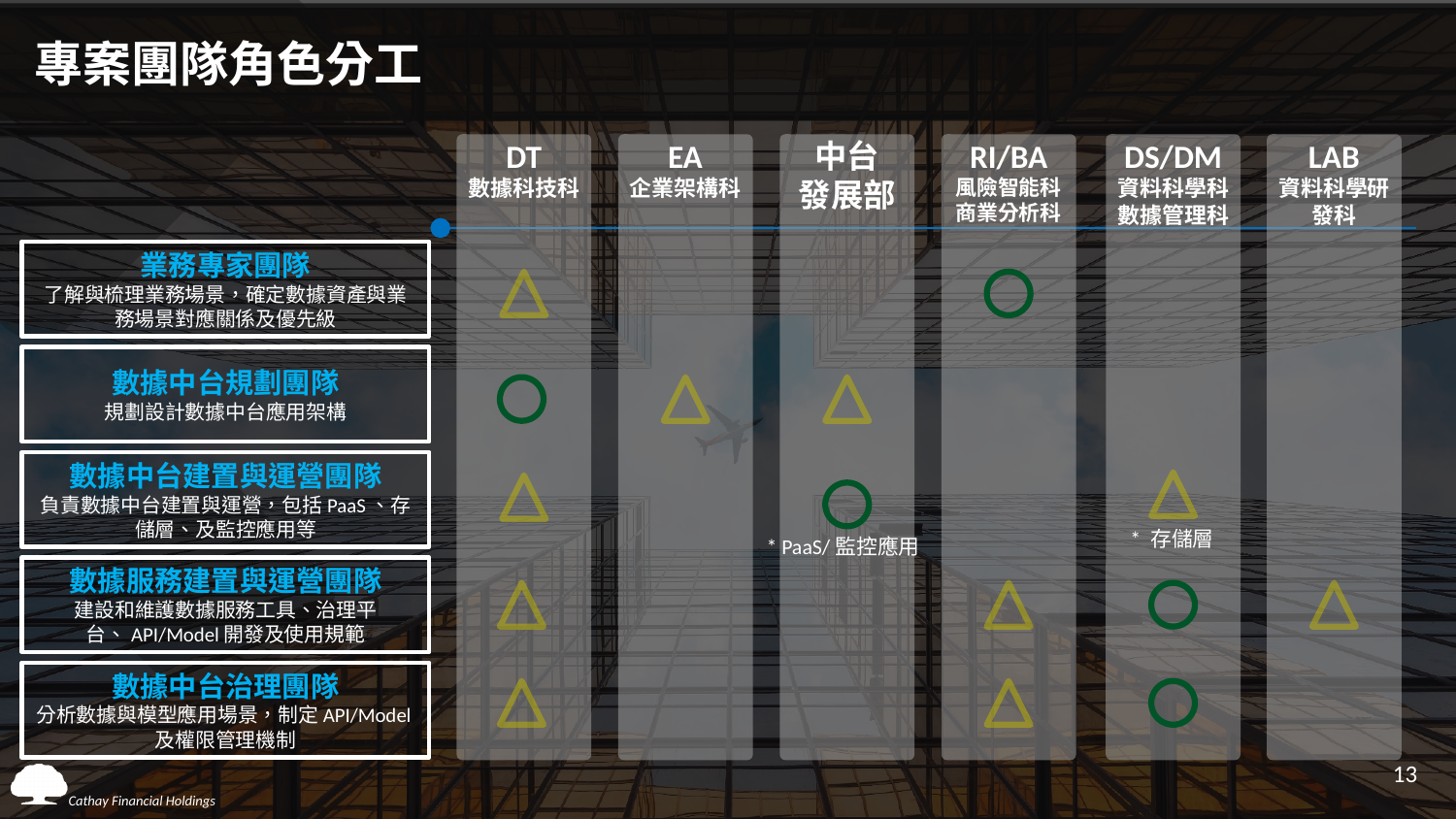

專案團隊角色分工
DT
數據科技科
EA
企業架構科
中台
發展部
RI/BA
風險智能科
商業分析科
DS/DM
資料科學科
數據管理科
LAB
資料科學研發科
業務專家團隊
了解與梳理業務場景，確定數據資產與業務場景對應關係及優先級

數據中台規劃團隊
規劃設計數據中台應用架構

數據中台建置與運營團隊
負責數據中台建置與運營，包括PaaS、存儲層、及監控應用等

* 存儲層
* PaaS/監控應用
數據服務建置與運營團隊
建設和維護數據服務工具、治理平台、API/Model開發及使用規範

數據中台治理團隊
分析數據與模型應用場景，制定API/Model及權限管理機制

13